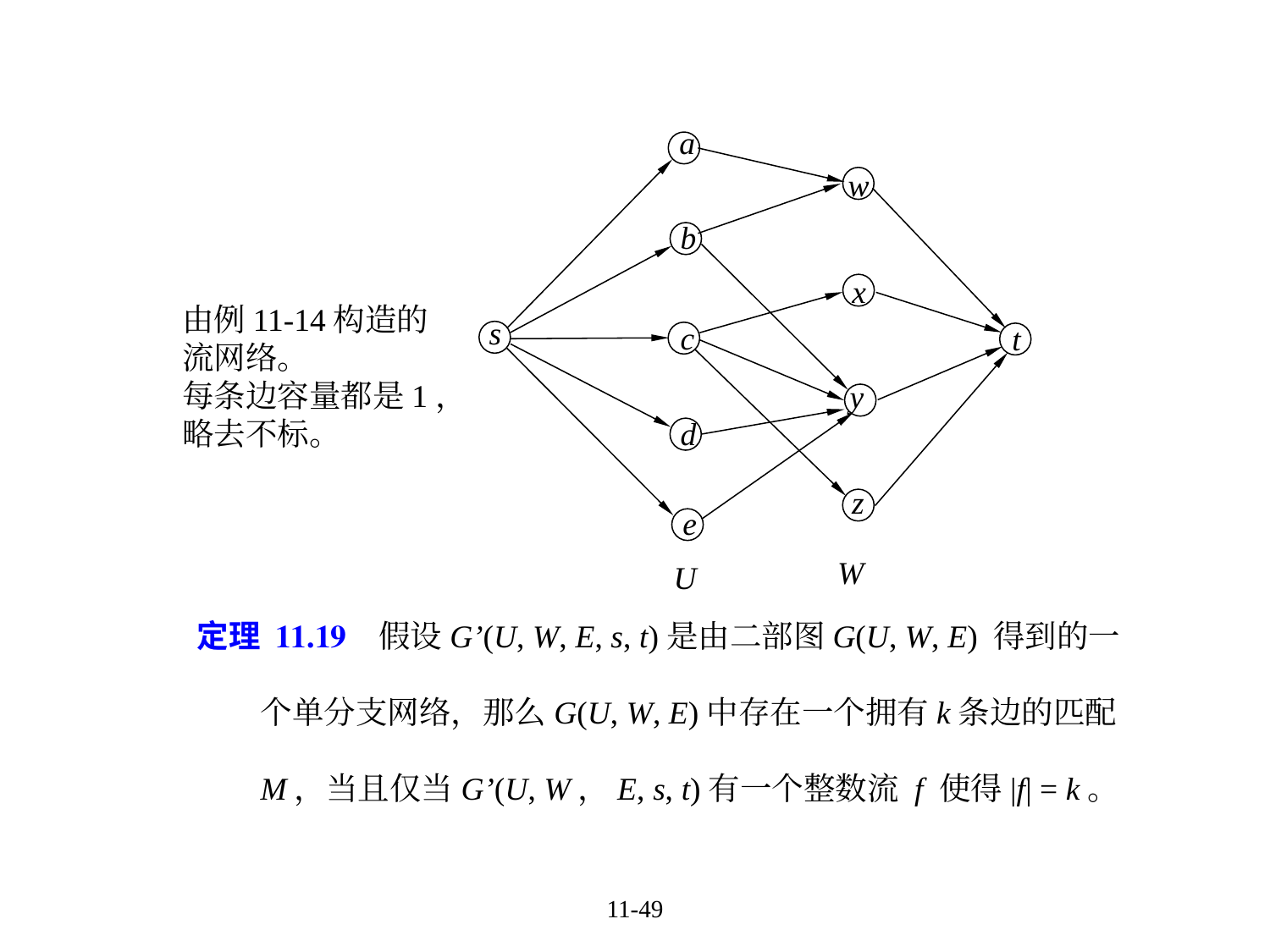

a

w

b

x

s

c
t

y

d

z

e

W
U

由例11-14构造的
流网络。
每条边容量都是1，略去不标。

定理 11.19   假设G’(U, W, E, s, t)是由二部图G(U, W, E) 得到的一个单分支网络，那么G(U, W, E)中存在一个拥有k条边的匹配M，当且仅当G’(U, W，E, s, t)有一个整数流 f 使得|f| = k。
11-49